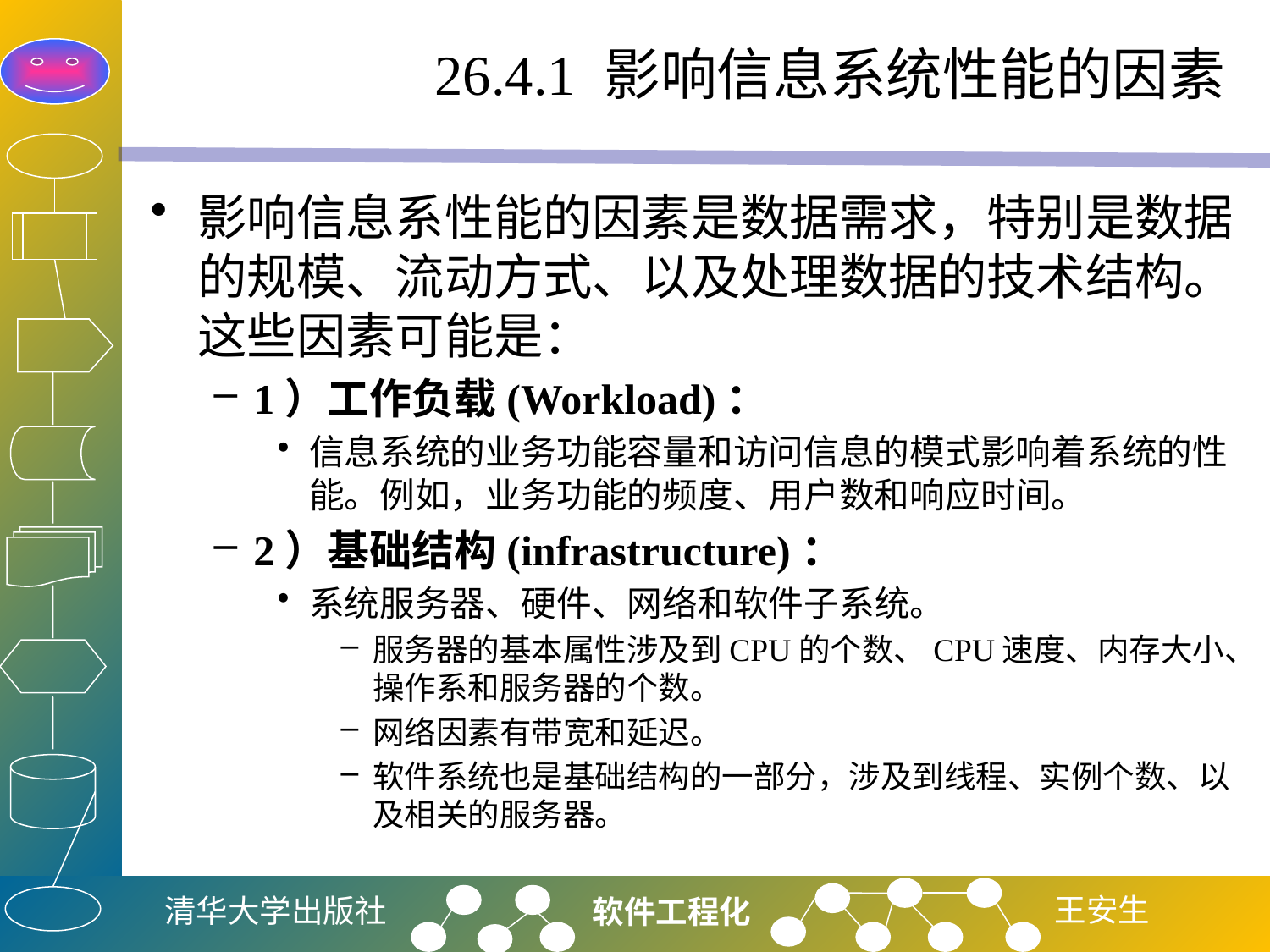

# 26.4.1 影响信息系统性能的因素
影响信息系性能的因素是数据需求，特别是数据的规模、流动方式、以及处理数据的技术结构。这些因素可能是：
1）工作负载(Workload)：
信息系统的业务功能容量和访问信息的模式影响着系统的性能。例如，业务功能的频度、用户数和响应时间。
2）基础结构(infrastructure)：
系统服务器、硬件、网络和软件子系统。
服务器的基本属性涉及到CPU的个数、CPU速度、内存大小、操作系和服务器的个数。
网络因素有带宽和延迟。
软件系统也是基础结构的一部分，涉及到线程、实例个数、以及相关的服务器。